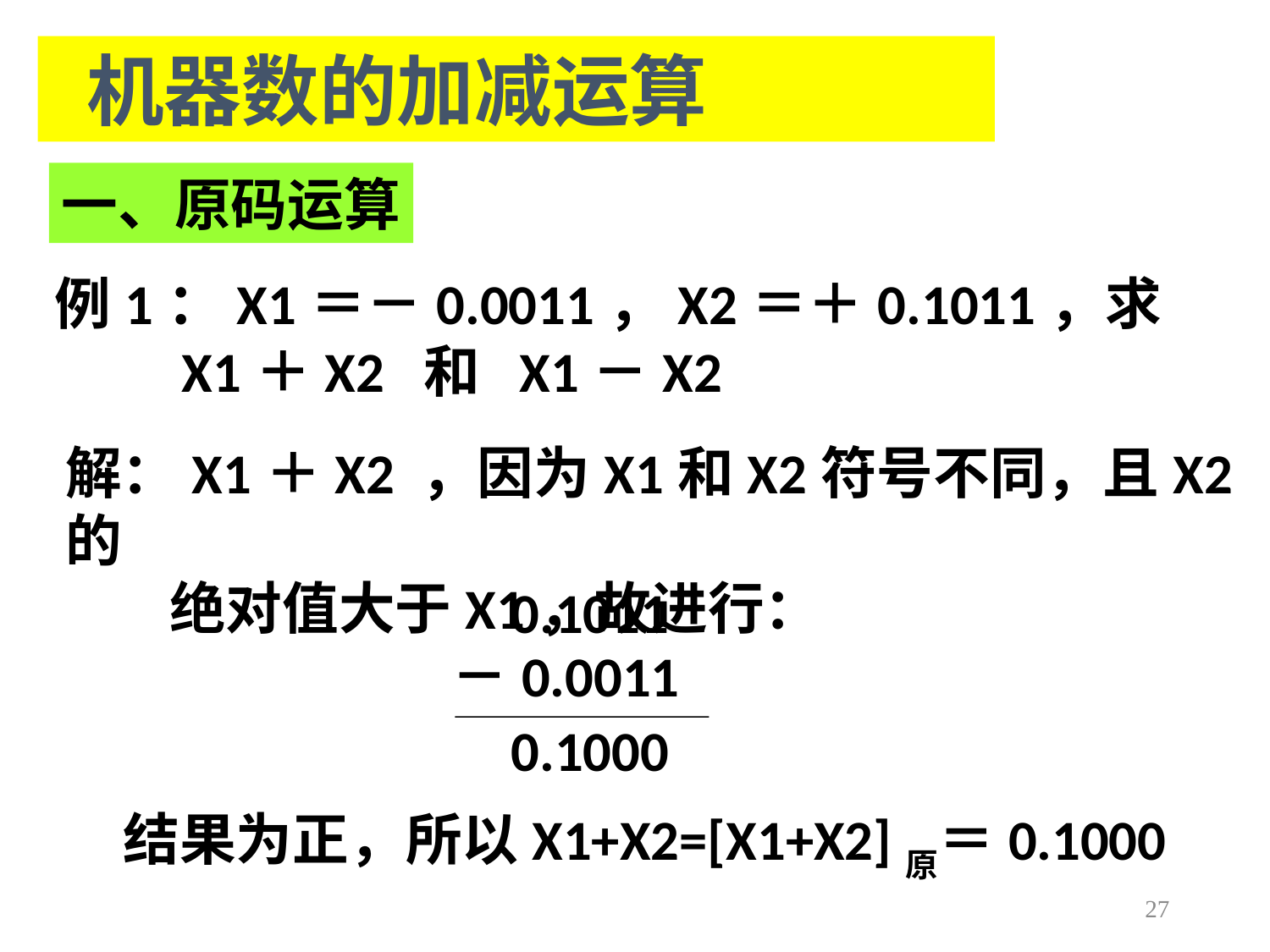

机器数的加减运算
一、原码运算
例1：X1＝－0.0011，X2＝＋0.1011，求
          X1＋X2  和  X1－X2
解：X1＋X2 ，因为X1和X2符号不同，且X2的
       绝对值大于X1，故进行：
0.1011
－0.0011
0.1000

结果为正，所以X1+X2=[X1+X2]原＝0.1000
27